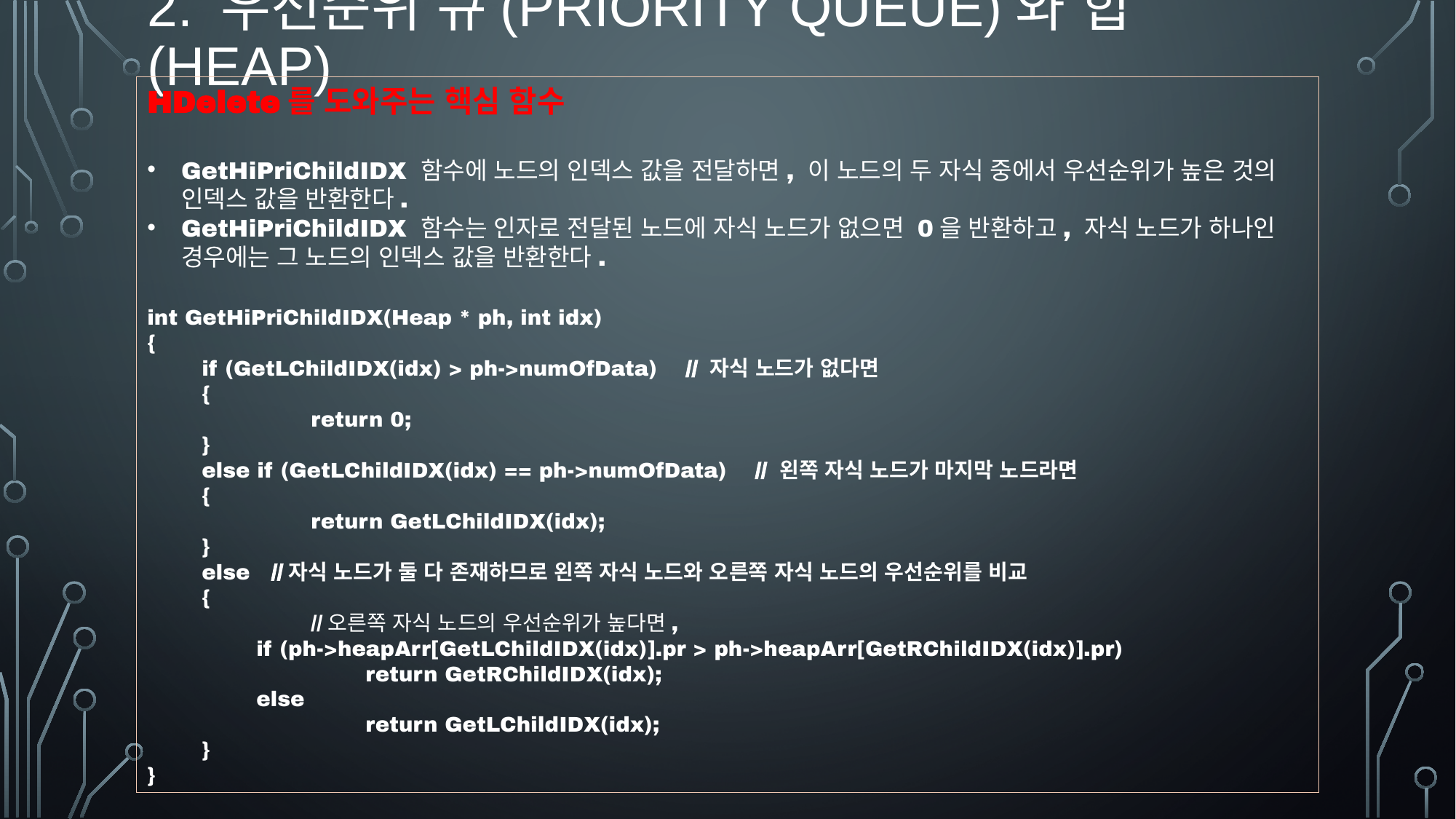

# 2. 우선순위 큐(priority queue)와 힙(heap)
HDelete를 도와주는 핵심 함수

GetHiPriChildIDX 함수에 노드의 인덱스 값을 전달하면, 이 노드의 두 자식 중에서 우선순위가 높은 것의 인덱스 값을 반환한다.
GetHiPriChildIDX 함수는 인자로 전달된 노드에 자식 노드가 없으면 0을 반환하고, 자식 노드가 하나인 경우에는 그 노드의 인덱스 값을 반환한다.

int GetHiPriChildIDX(Heap * ph, int idx)
{
if (GetLChildIDX(idx) > ph->numOfData)    // 자식 노드가 없다면
{
	return 0;
}
else if (GetLChildIDX(idx) == ph->numOfData)    // 왼쪽 자식 노드가 마지막 노드라면
{
	return GetLChildIDX(idx);
}
else   //자식 노드가 둘 다 존재하므로 왼쪽 자식 노드와 오른쪽 자식 노드의 우선순위를 비교
{
	//오른쪽 자식 노드의 우선순위가 높다면,
if (ph->heapArr[GetLChildIDX(idx)].pr > ph->heapArr[GetRChildIDX(idx)].pr)
	return GetRChildIDX(idx);
else
	return GetLChildIDX(idx);
}
}